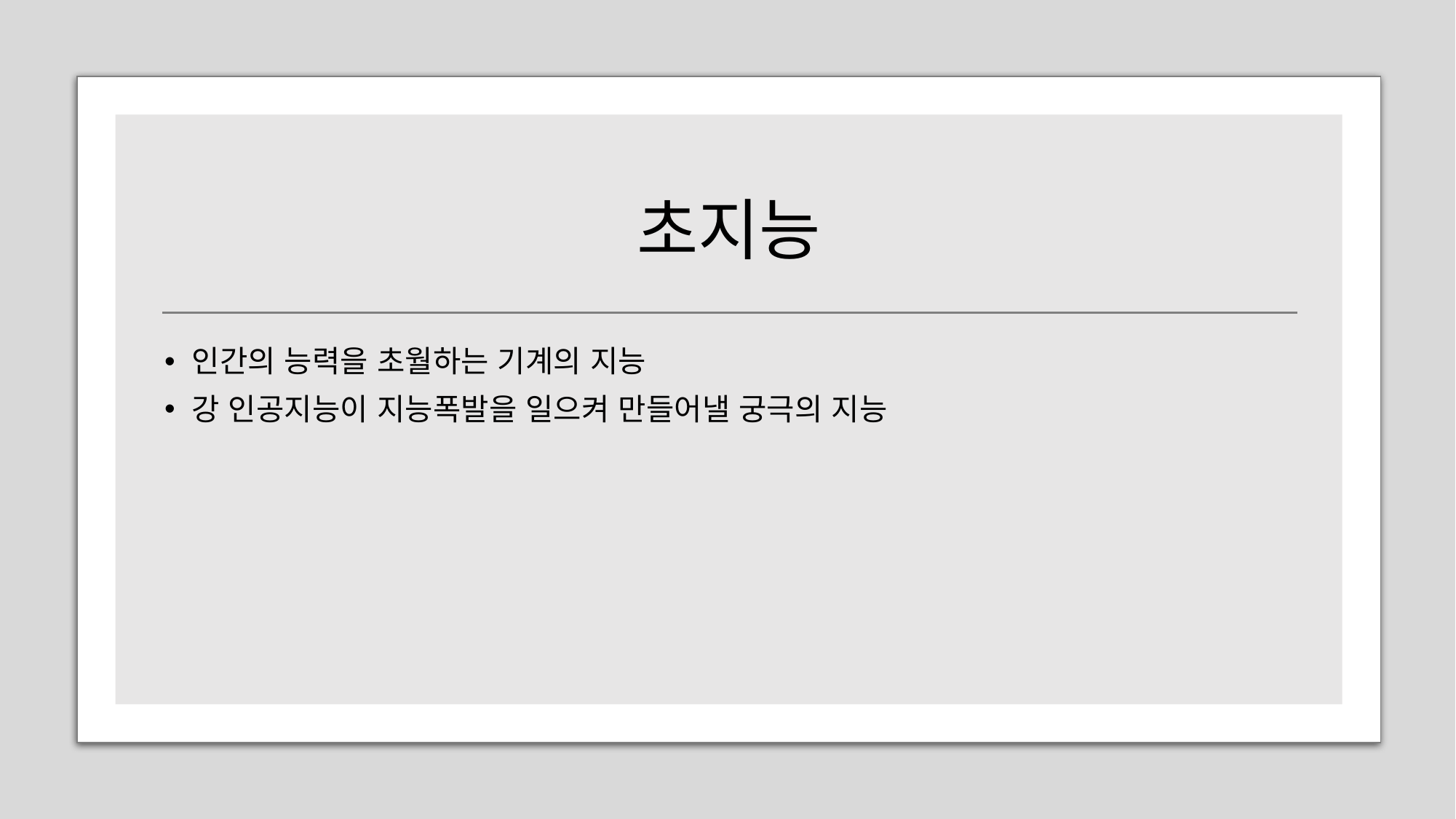

# 초지능
인간의 능력을 초월하는 기계의 지능
강 인공지능이 지능폭발을 일으켜 만들어낼 궁극의 지능